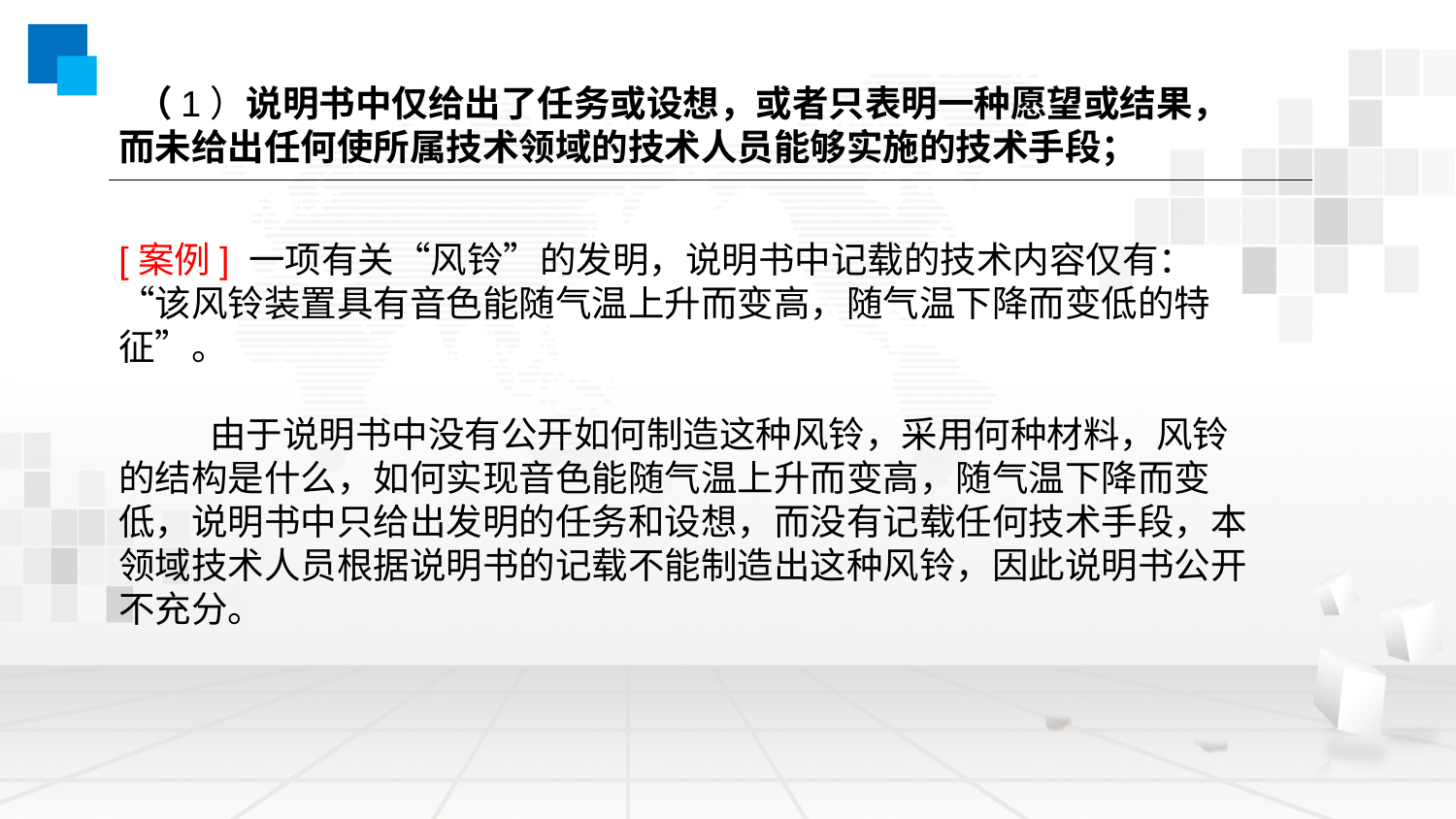

（1）说明书中仅给出了任务或设想，或者只表明一种愿望或结果，而未给出任何使所属技术领域的技术人员能够实施的技术手段；
[案例] 一项有关“风铃”的发明，说明书中记载的技术内容仅有：“该风铃装置具有音色能随气温上升而变高，随气温下降而变低的特征”。

          由于说明书中没有公开如何制造这种风铃，采用何种材料，风铃的结构是什么，如何实现音色能随气温上升而变高，随气温下降而变低，说明书中只给出发明的任务和设想，而没有记载任何技术手段，本领域技术人员根据说明书的记载不能制造出这种风铃，因此说明书公开不充分。